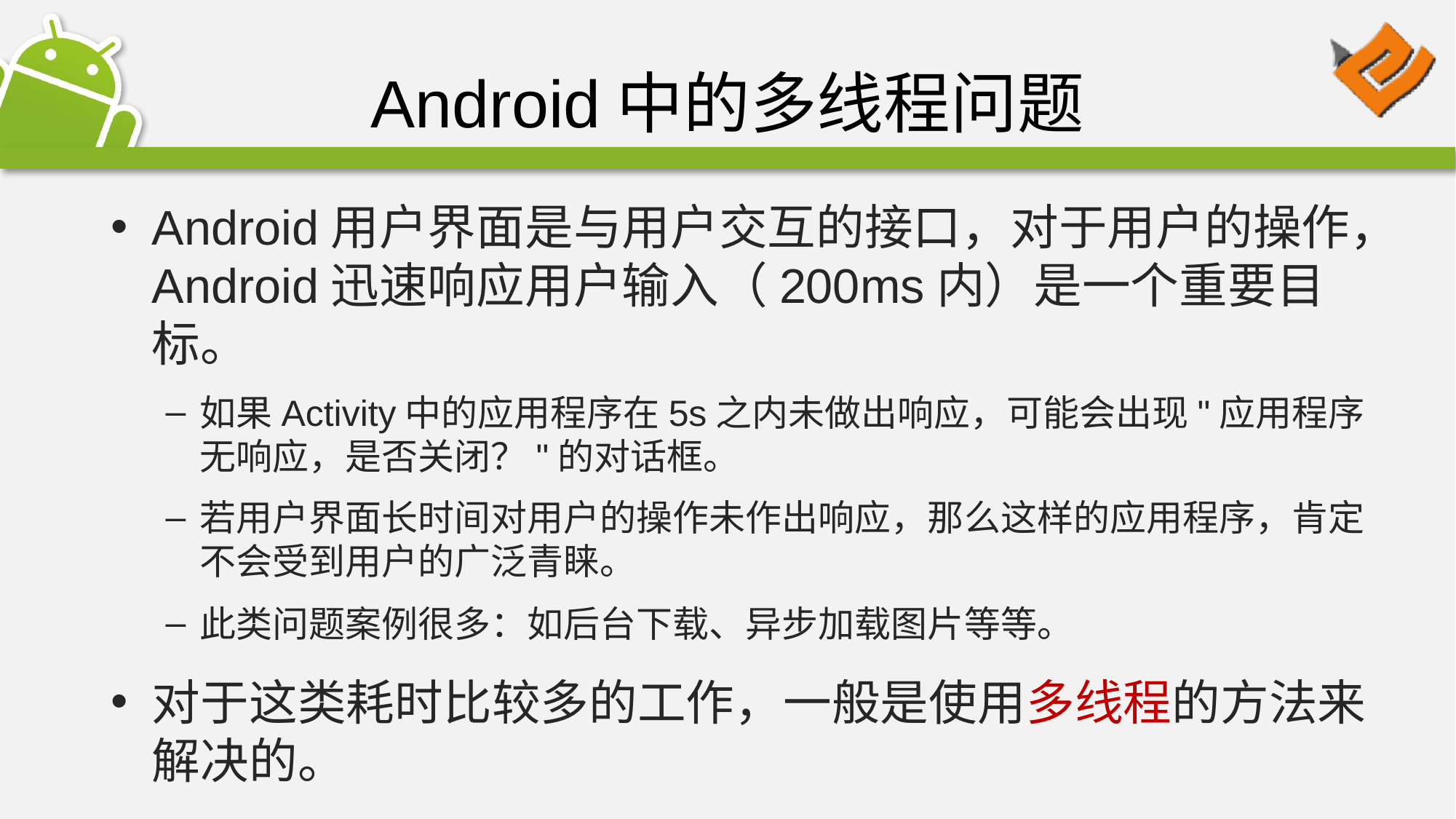

# Android中的多线程问题
Android用户界面是与用户交互的接口，对于用户的操作，Android迅速响应用户输入（200ms内）是一个重要目标。
如果Activity中的应用程序在5s之内未做出响应，可能会出现"应用程序无响应，是否关闭？"的对话框。
若用户界面长时间对用户的操作未作出响应，那么这样的应用程序，肯定不会受到用户的广泛青睐。
此类问题案例很多：如后台下载、异步加载图片等等。
对于这类耗时比较多的工作，一般是使用多线程的方法来解决的。